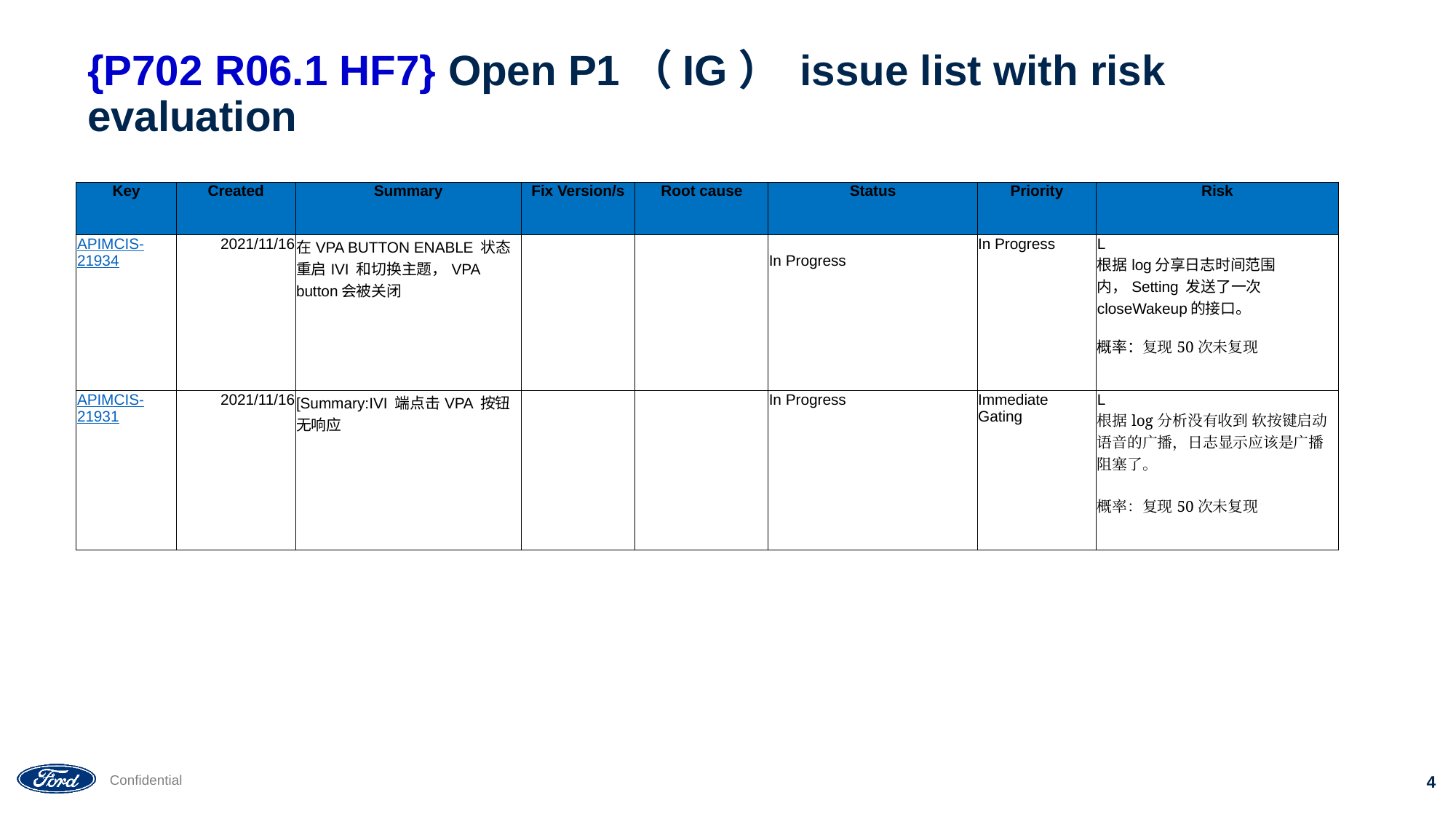

# {P702 R06.1 HF7} Open P1（IG） issue list with risk evaluation
| Key | Created | Summary | Fix Version/s | Root cause | Status | Priority | Risk |
| --- | --- | --- | --- | --- | --- | --- | --- |
| APIMCIS-21934 | 2021/11/16 | 在VPA BUTTON ENABLE 状态重启IVI 和切换主题，VPA button会被关闭 |  |  | In Progress | In Progress | L 根据log分享日志时间范围内，Setting 发送了一次closeWakeup的接口。 概率：复现50次未复现 |
| APIMCIS-21931 | 2021/11/16 | [Summary:IVI 端点击VPA 按钮无响应 |  |  | In Progress | Immediate Gating | L 根据log分析没有收到 软按键启动语音的广播，日志显示应该是广播阻塞了。 概率：复现50次未复现 |